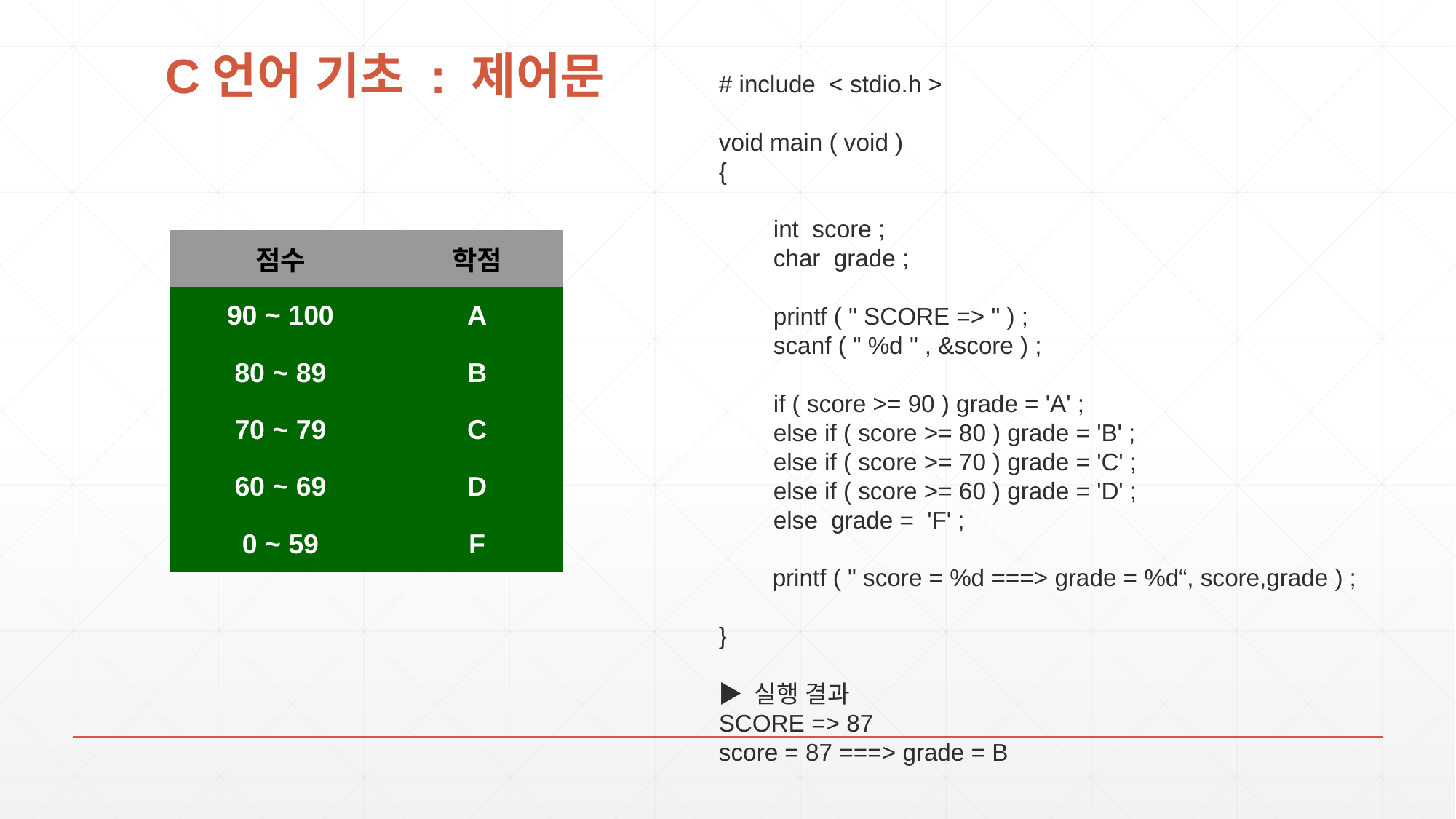

# C언어 기초 : 제어문
# include  < stdio.h >

void main ( void )
{

int  score ;
char  grade ;

printf ( " SCORE => " ) ;
scanf ( " %d " , &score ) ;

if ( score >= 90 ) grade = 'A' ;
else if ( score >= 80 ) grade = 'B' ;
else if ( score >= 70 ) grade = 'C' ;
else if ( score >= 60 ) grade = 'D' ;
else  grade =  'F' ;

        printf ( " score = %d ===> grade = %d“, score,grade ) ;

}

▶ 실행 결과
SCORE => 87
score = 87 ===> grade = B
| 점수 | 학점 |
| --- | --- |
| 90 ~ 100 | A |
| 80 ~ 89 | B |
| 70 ~ 79 | C |
| 60 ~ 69 | D |
| 0 ~ 59 | F |